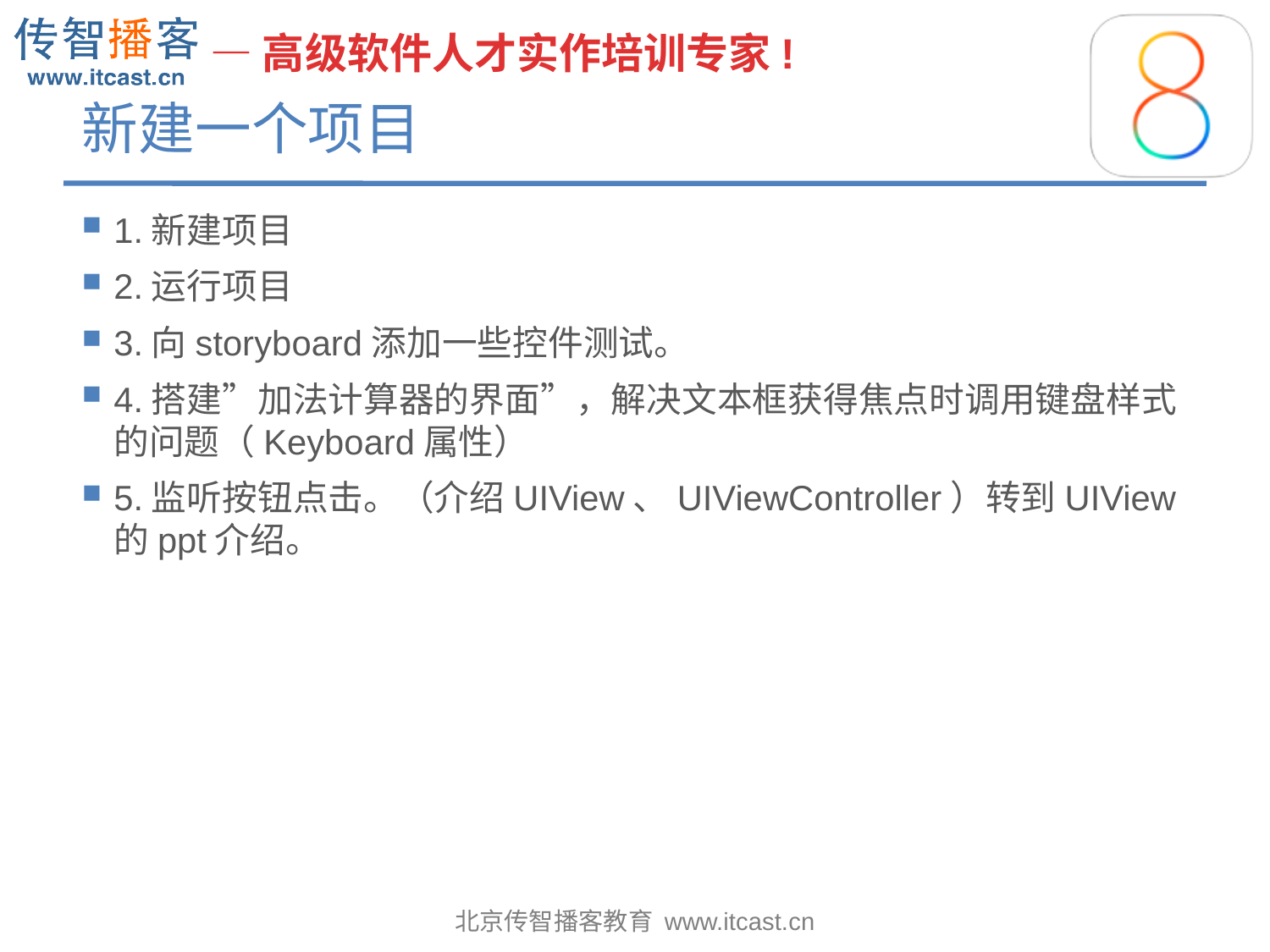

# 新建一个项目
1.新建项目
2.运行项目
3.向storyboard添加一些控件测试。
4.搭建”加法计算器的界面”，解决文本框获得焦点时调用键盘样式的问题（Keyboard属性）
5.监听按钮点击。（介绍UIView、UIViewController）转到UIView的ppt介绍。